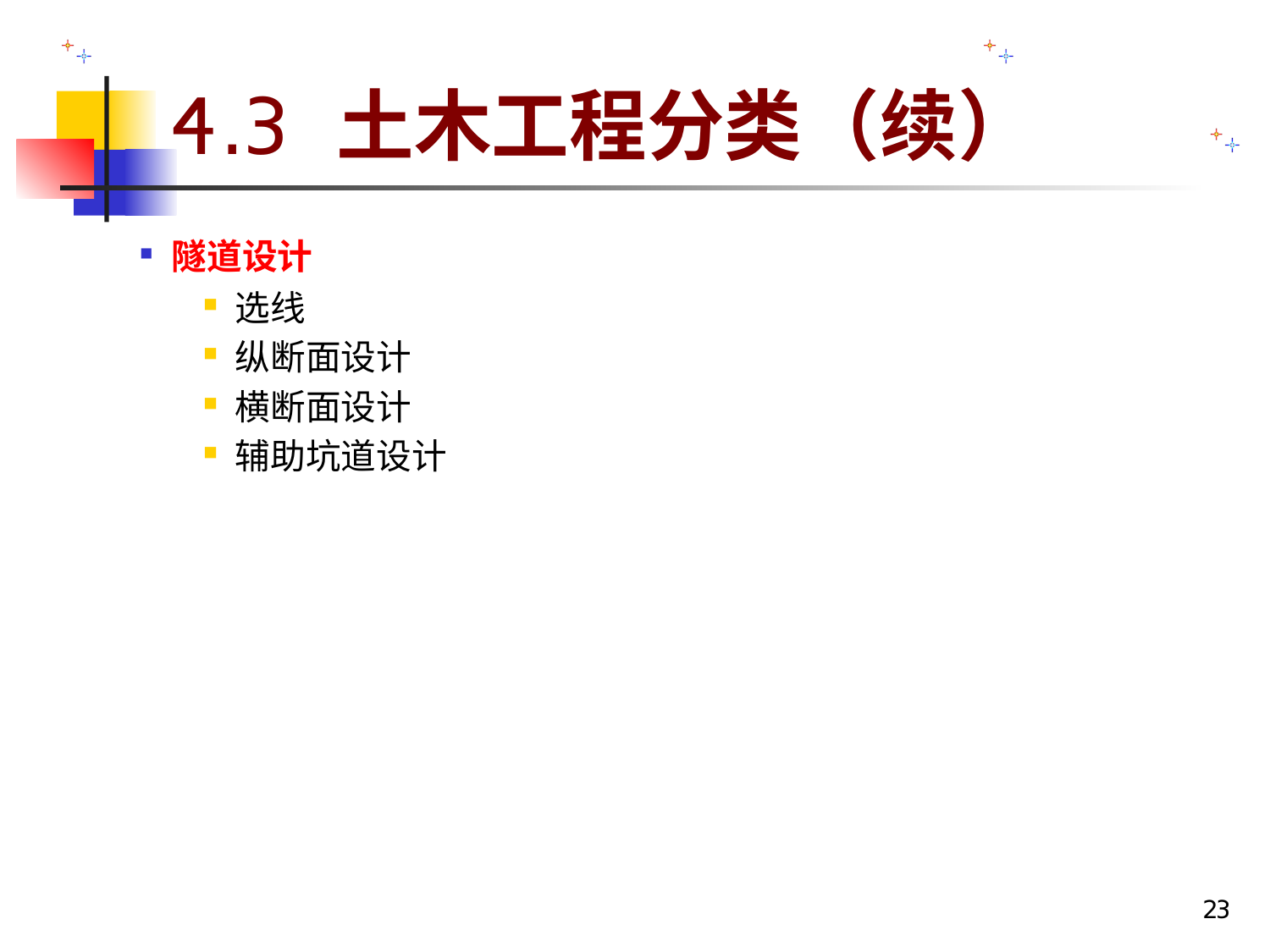

# 4.3 土木工程分类（续）
隧道设计
选线
纵断面设计
横断面设计
辅助坑道设计

23